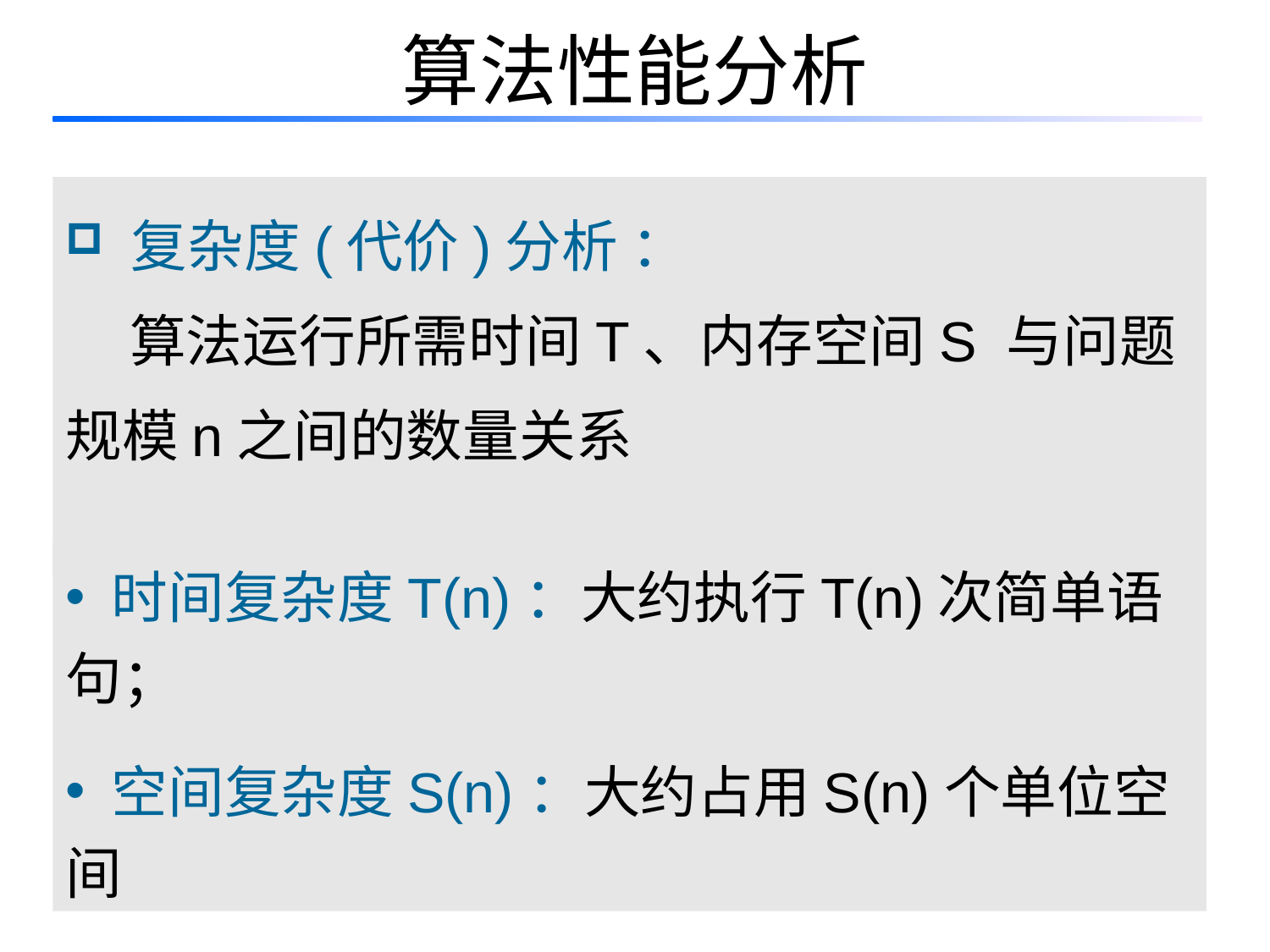

# 算法性能分析

 复杂度(代价)分析 ：
    算法运行所需时间T、内存空间S 与问题规模n之间的数量关系

 时间复杂度T(n)：大约执行T(n)次简单语句；
 空间复杂度S(n)：大约占用S(n)个单位空间